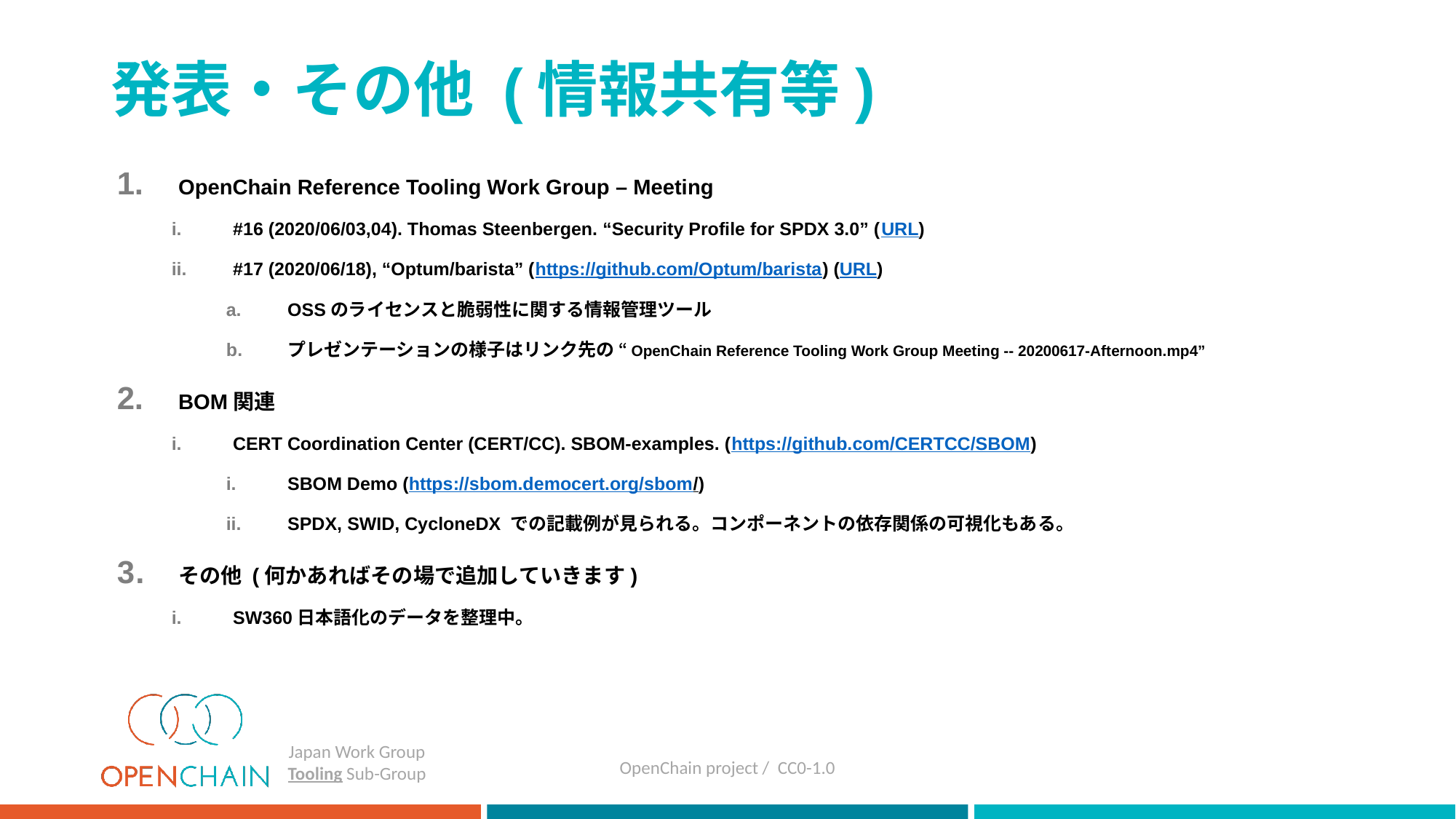

# 発表・その他 (情報共有等)
OpenChain Reference Tooling Work Group – Meeting
#16 (2020/06/03,04). Thomas Steenbergen. “Security Profile for SPDX 3.0” (URL)
#17 (2020/06/18), “Optum/barista” (https://github.com/Optum/barista) (URL)
OSSのライセンスと脆弱性に関する情報管理ツール
プレゼンテーションの様子はリンク先の “OpenChain Reference Tooling Work Group Meeting -- 20200617-Afternoon.mp4”
BOM関連
CERT Coordination Center (CERT/CC). SBOM-examples. (https://github.com/CERTCC/SBOM)
SBOM Demo (https://sbom.democert.org/sbom/)
SPDX, SWID, CycloneDX での記載例が見られる。コンポーネントの依存関係の可視化もある。
その他 (何かあればその場で追加していきます)
SW360日本語化のデータを整理中。

OpenChain project /  CC0-1.0